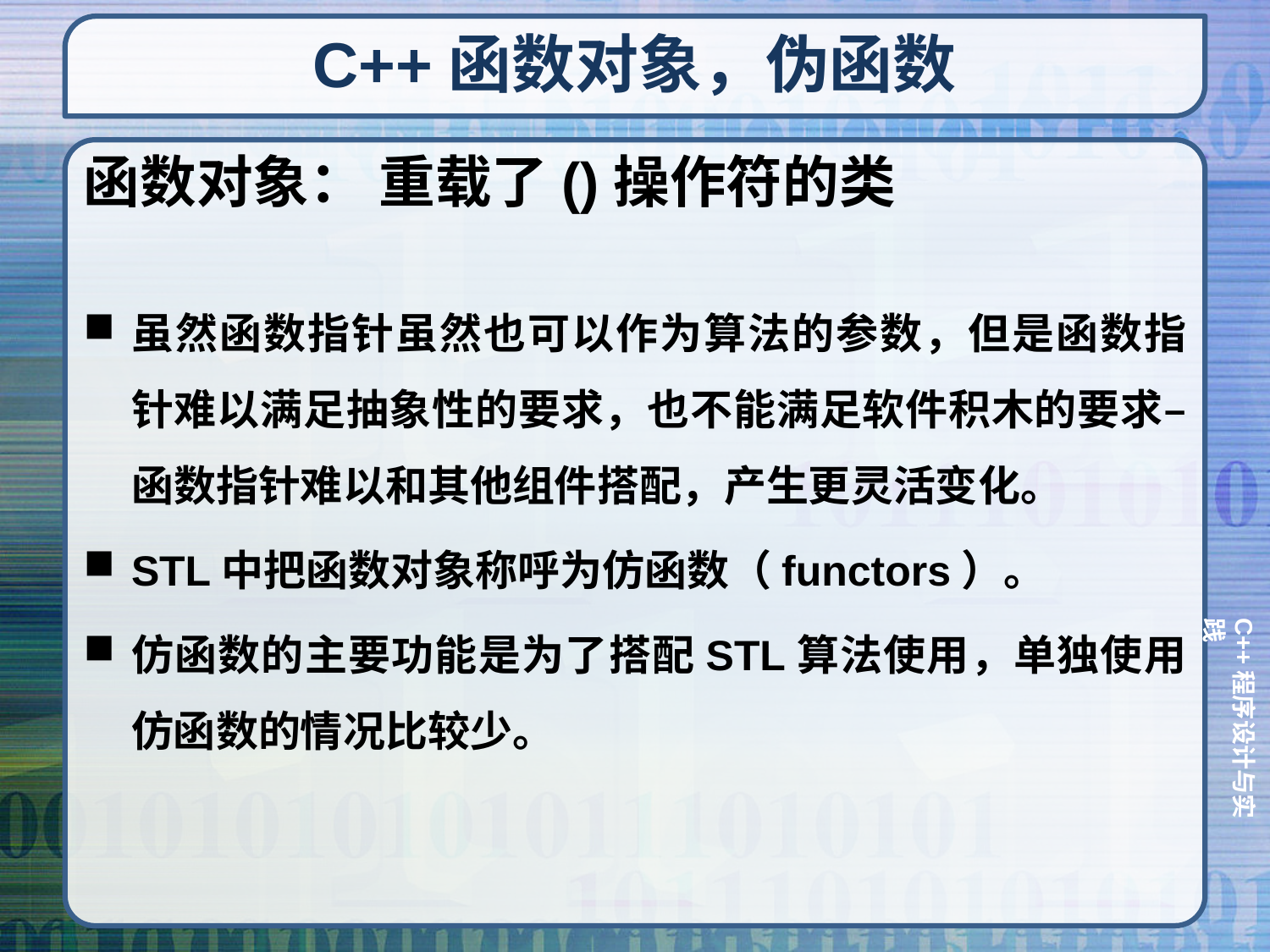

# C++函数对象，伪函数
函数对象： 重载了()操作符的类

虽然函数指针虽然也可以作为算法的参数，但是函数指针难以满足抽象性的要求，也不能满足软件积木的要求–函数指针难以和其他组件搭配，产生更灵活变化。
STL中把函数对象称呼为仿函数（functors）。
仿函数的主要功能是为了搭配STL算法使用，单独使用仿函数的情况比较少。